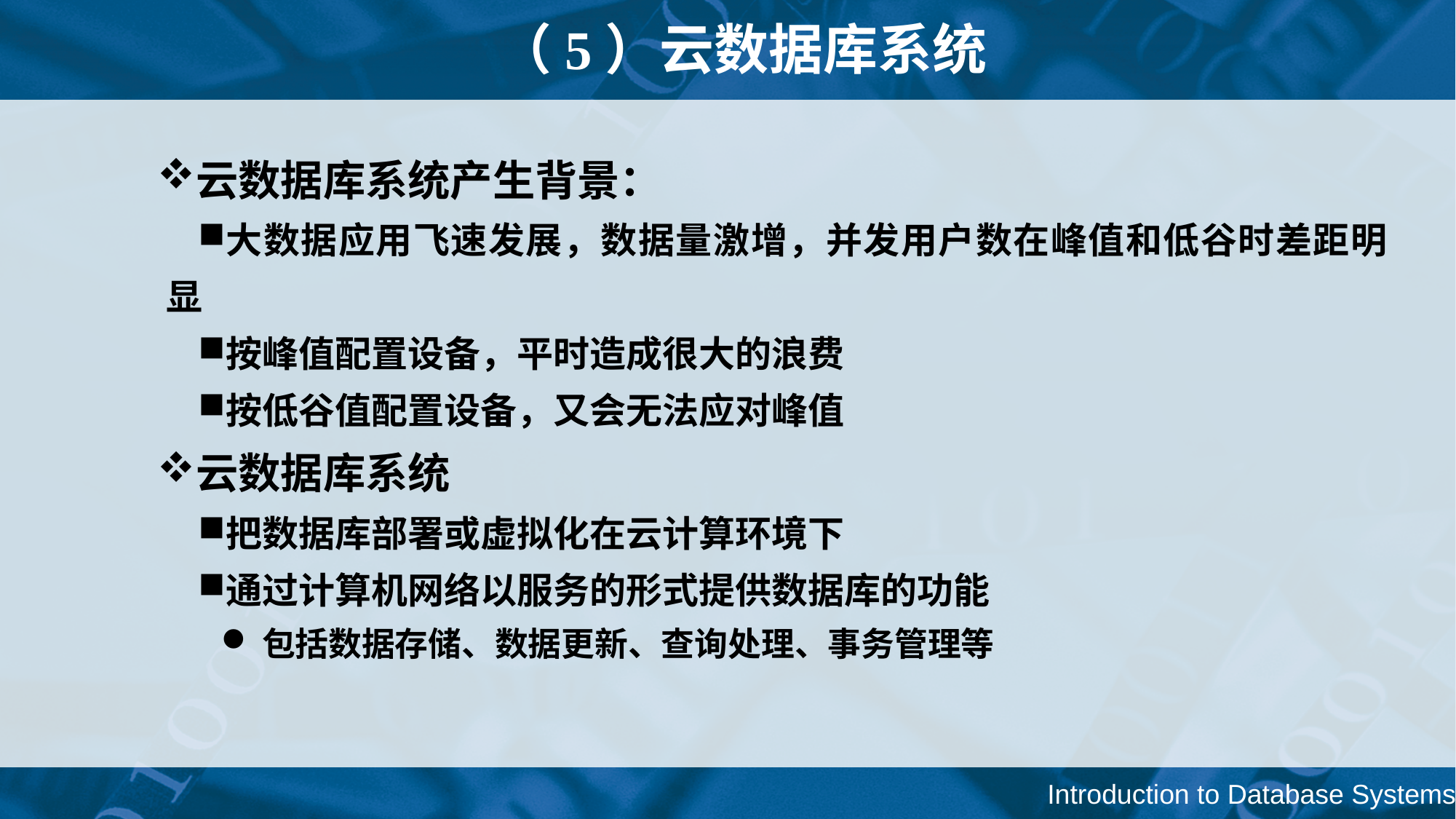

# （5）云数据库系统
云数据库系统产生背景：
大数据应用飞速发展，数据量激增，并发用户数在峰值和低谷时差距明显
按峰值配置设备，平时造成很大的浪费
按低谷值配置设备，又会无法应对峰值
云数据库系统
把数据库部署或虚拟化在云计算环境下
通过计算机网络以服务的形式提供数据库的功能
包括数据存储、数据更新、查询处理、事务管理等